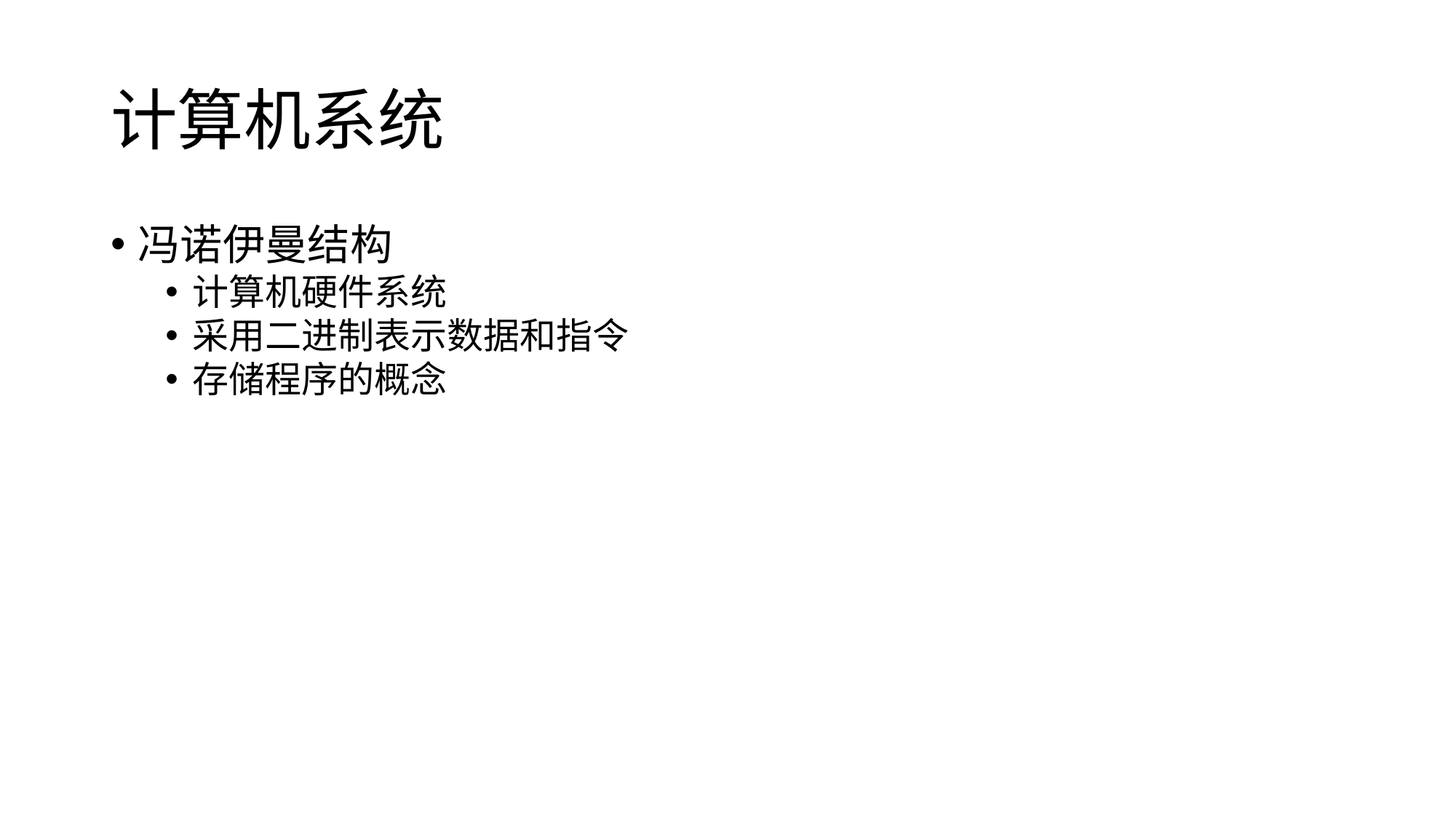

计算机系统
冯诺伊曼结构
计算机硬件系统
采用二进制表示数据和指令
存储程序的概念